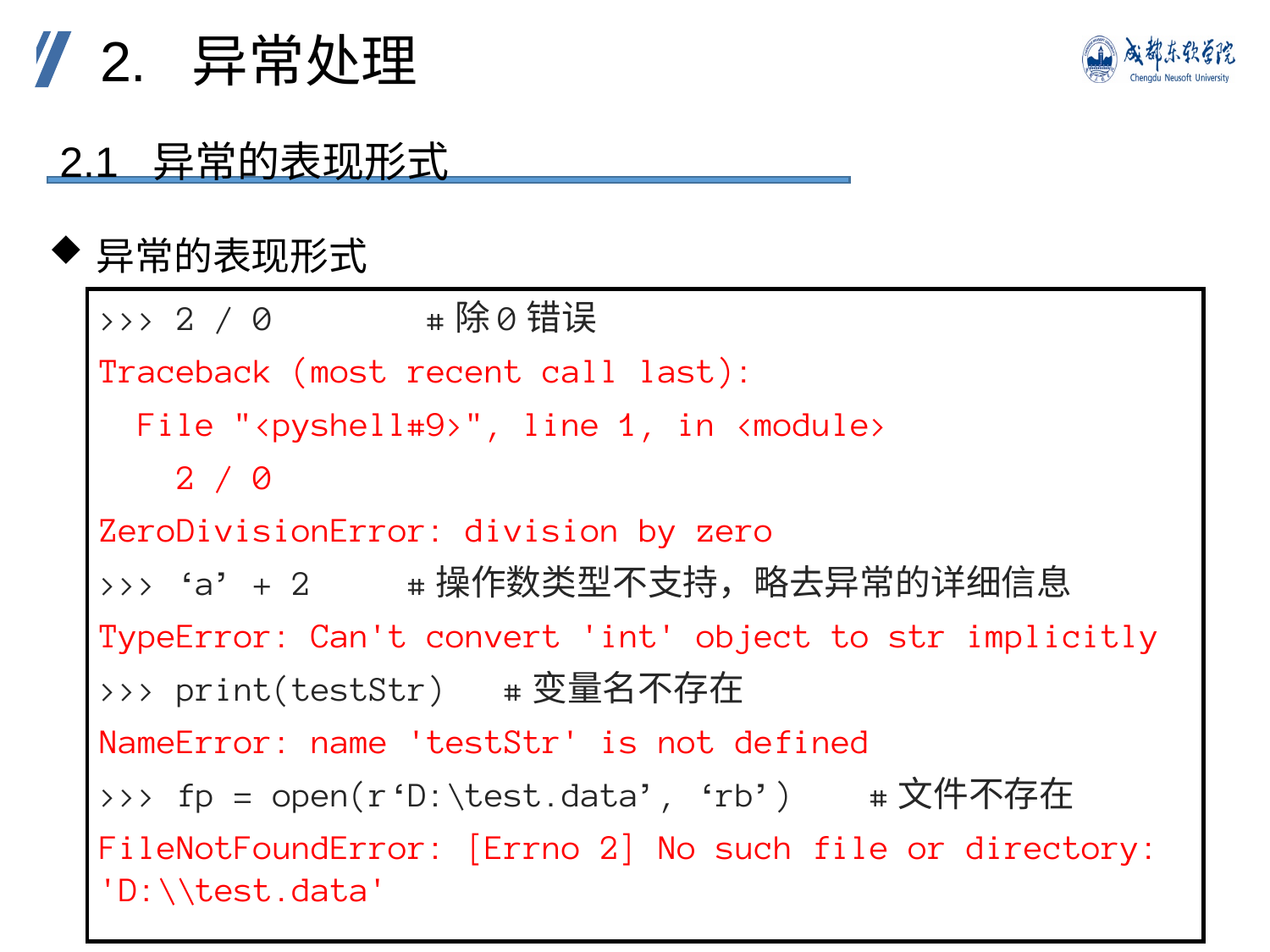

2.  异常处理
2.1  异常的表现形式

异常的表现形式

>>> 2 / 0        #除0错误
Traceback (most recent call last):
  File "<pyshell#9>", line 1, in <module>
    2 / 0
ZeroDivisionError: division by zero
>>> ‘a’ + 2     #操作数类型不支持，略去异常的详细信息
TypeError: Can't convert 'int' object to str implicitly
>>> print(testStr)   #变量名不存在
NameError: name 'testStr' is not defined
>>> fp = open(r‘D:\test.data’, ‘rb’)    #文件不存在
FileNotFoundError: [Errno 2] No such file or directory: 'D:\\test.data'